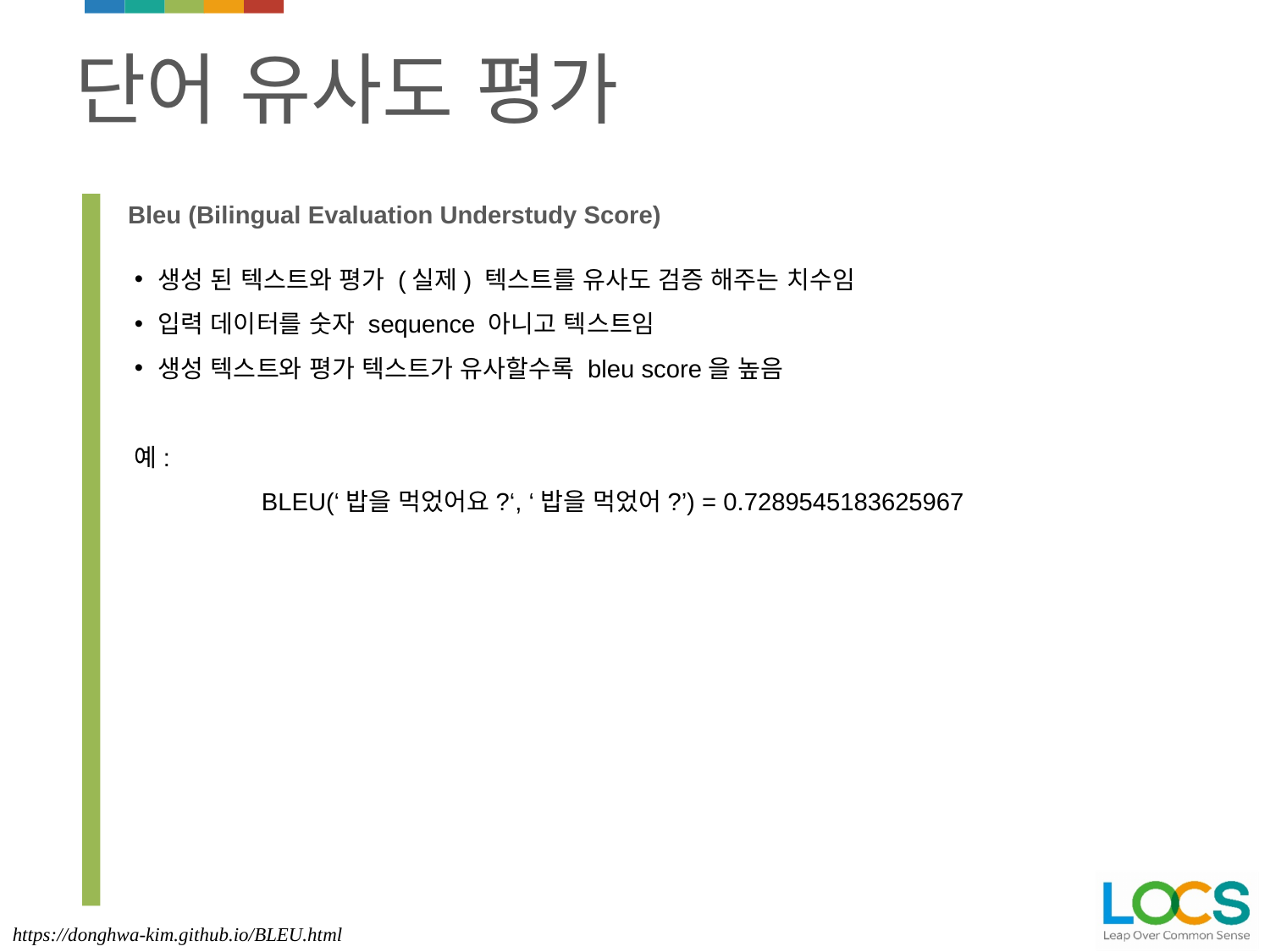

# 단어 유사도 평가

Bleu (Bilingual Evaluation Understudy Score)

생성 된 텍스트와 평가 (실제) 텍스트를 유사도 검증 해주는 치수임
입력 데이터를 숫자 sequence 아니고 텍스트임
생성 텍스트와 평가 텍스트가 유사할수록 bleu score을 높음

예:
	BLEU(‘밥을 먹었어요?‘, ‘밥을 먹었어?’) = 0.7289545183625967
https://donghwa-kim.github.io/BLEU.html